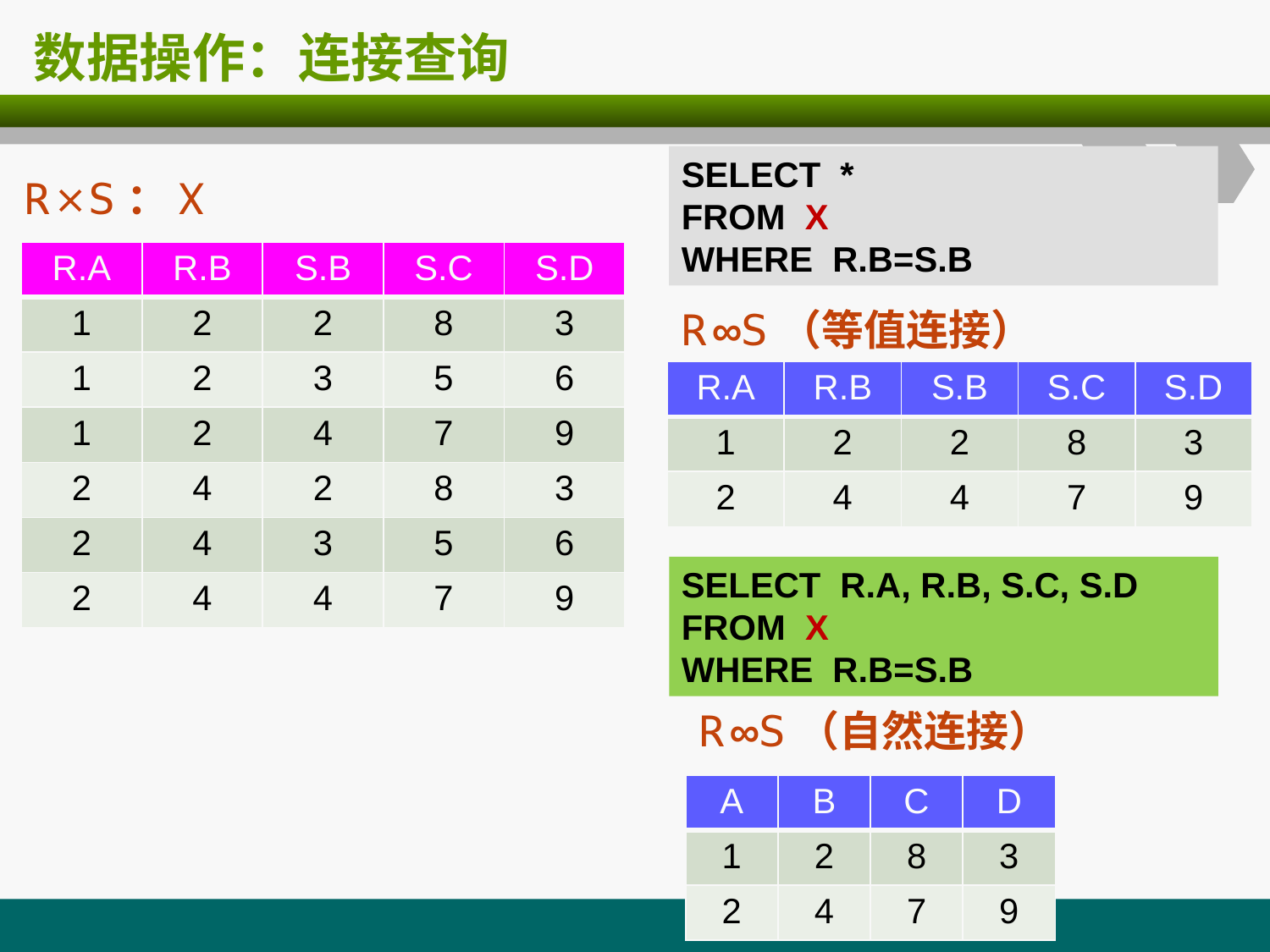

# 数据操作：连接查询
SELECT  *
FROM  X
WHERE  R.B=S.B
R×S：X
| R.A | R.B | S.B | S.C | S.D |
| --- | --- | --- | --- | --- |
| 1 | 2 | 2 | 8 | 3 |
| 1 | 2 | 3 | 5 | 6 |
| 1 | 2 | 4 | 7 | 9 |
| 2 | 4 | 2 | 8 | 3 |
| 2 | 4 | 3 | 5 | 6 |
| 2 | 4 | 4 | 7 | 9 |
R∞S（等值连接）
| R.A | R.B | S.B | S.C | S.D |
| --- | --- | --- | --- | --- |
| 1 | 2 | 2 | 8 | 3 |
| 2 | 4 | 4 | 7 | 9 |
SELECT  R.A, R.B, S.C, S.D
FROM  X
WHERE  R.B=S.B
R∞S（自然连接）
| A | B | C | D |
| --- | --- | --- | --- |
| 1 | 2 | 8 | 3 |
| 2 | 4 | 7 | 9 |